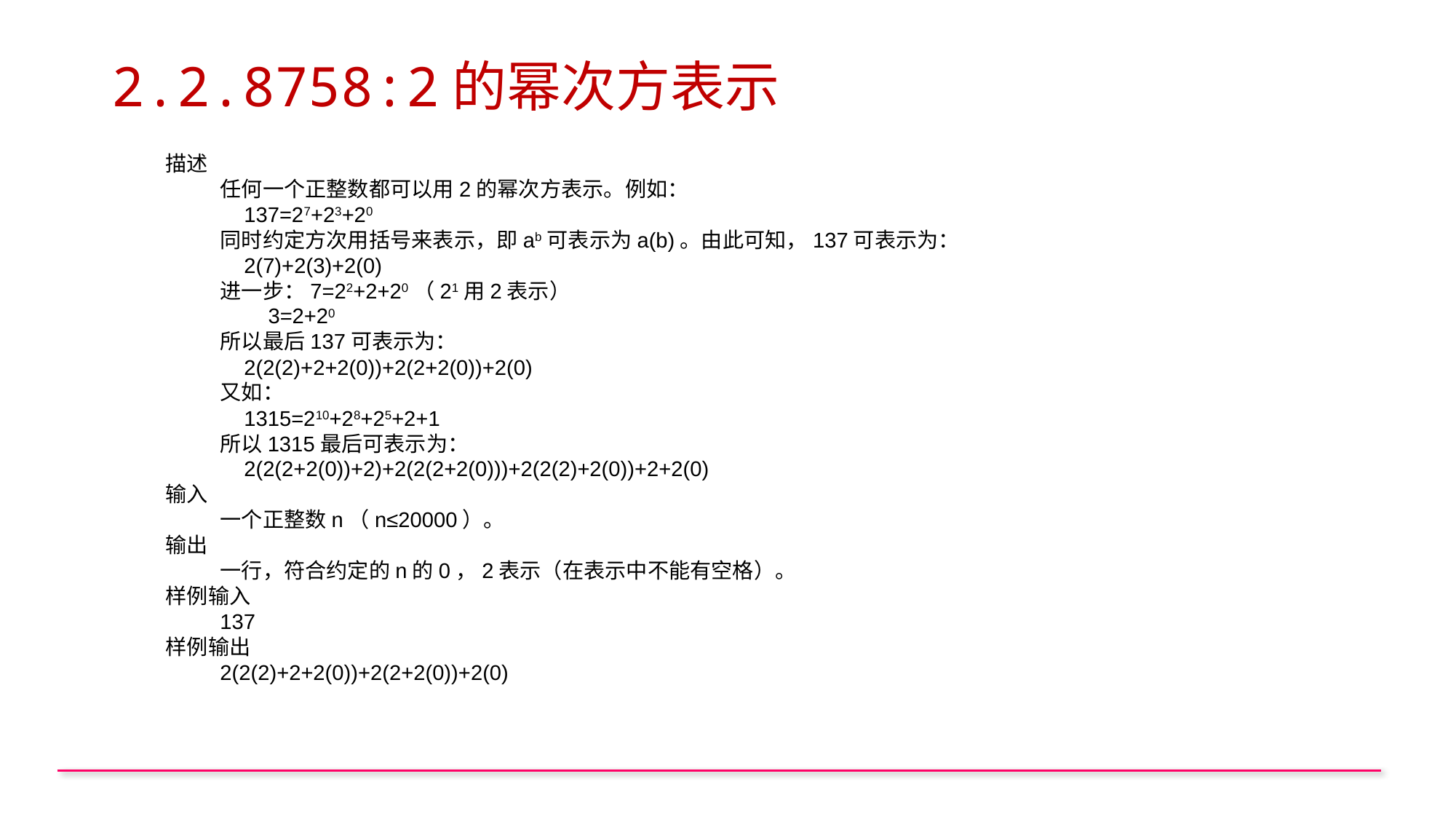

# 2.2.8758:2的幂次方表示
描述
任何一个正整数都可以用2的幂次方表示。例如：
    137=27+23+20
同时约定方次用括号来表示，即ab可表示为a(b)。由此可知，137可表示为：
    2(7)+2(3)+2(0)
进一步：7=22+2+20（21用2表示）
        3=2+20
所以最后137可表示为：
    2(2(2)+2+2(0))+2(2+2(0))+2(0)
又如：
    1315=210+28+25+2+1
所以1315最后可表示为：
    2(2(2+2(0))+2)+2(2(2+2(0)))+2(2(2)+2(0))+2+2(0)
输入
一个正整数n（n≤20000）。
输出
一行，符合约定的n的0，2表示（在表示中不能有空格）。
样例输入
137
样例输出
2(2(2)+2+2(0))+2(2+2(0))+2(0)